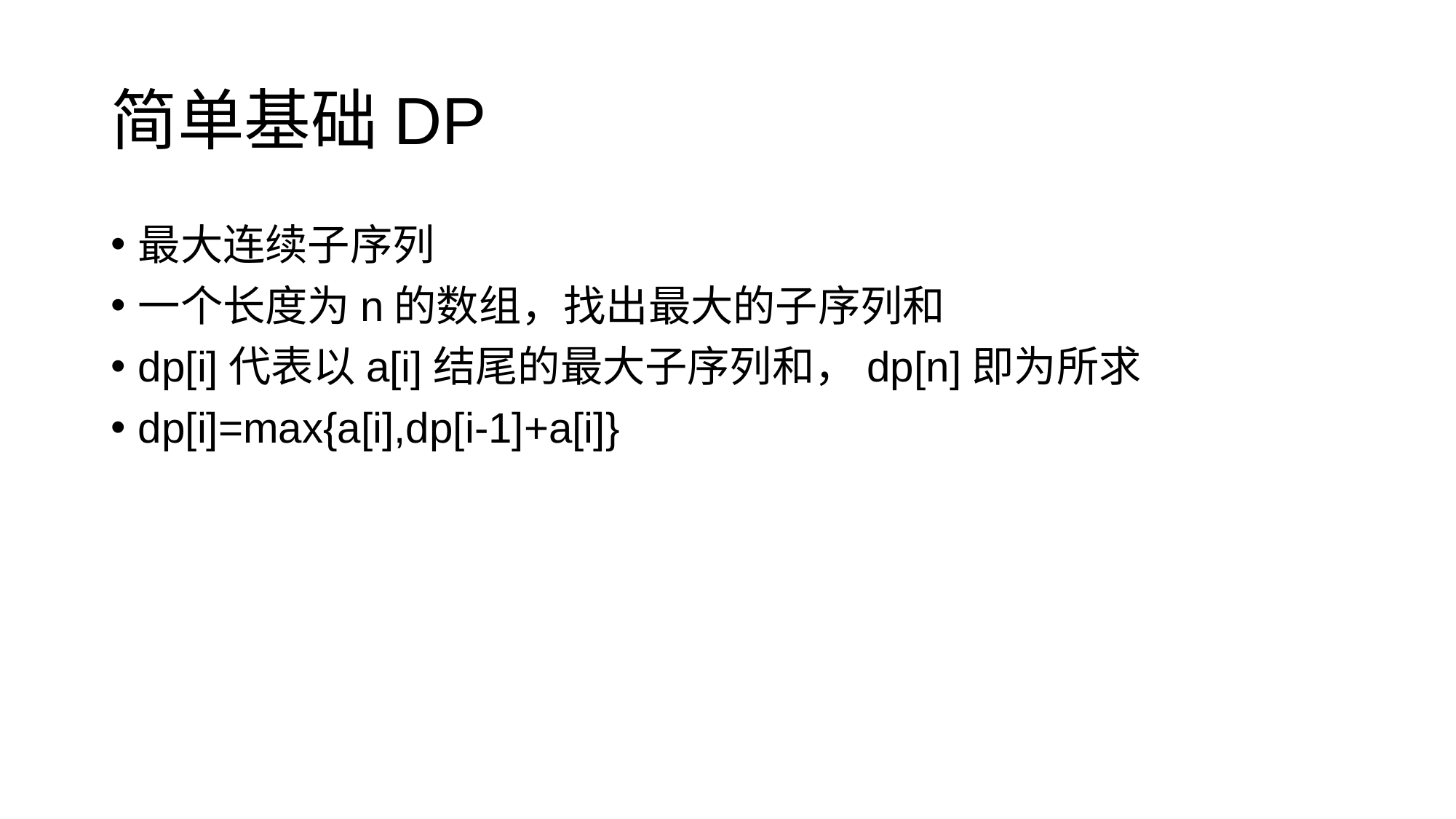

# 简单基础DP
最大连续子序列
一个长度为n的数组，找出最大的子序列和
dp[i]代表以a[i]结尾的最大子序列和，dp[n]即为所求
dp[i]=max{a[i],dp[i-1]+a[i]}